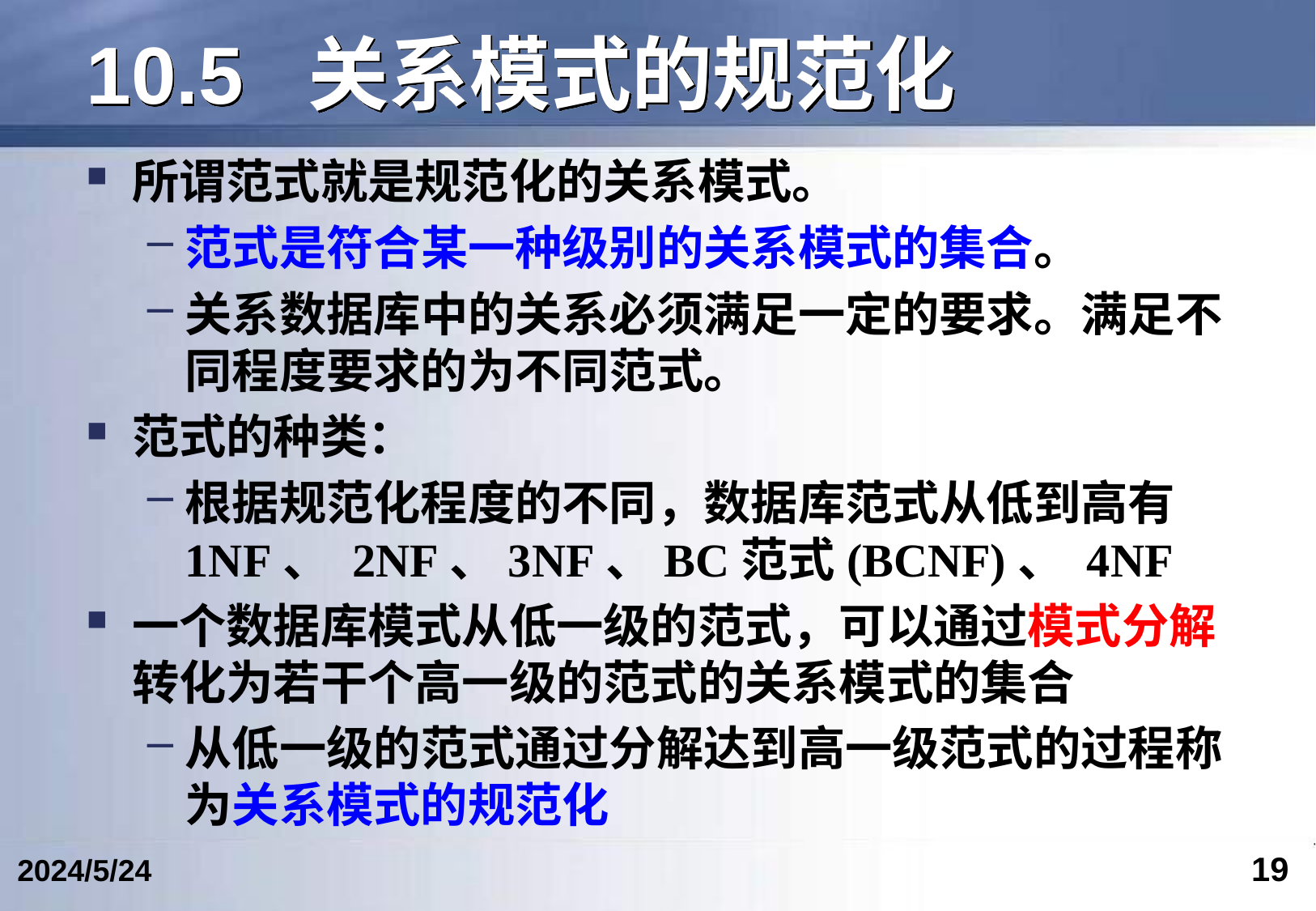

# 10.5  关系模式的规范化
所谓范式就是规范化的关系模式。
范式是符合某一种级别的关系模式的集合。
关系数据库中的关系必须满足一定的要求。满足不同程度要求的为不同范式。
范式的种类：
根据规范化程度的不同，数据库范式从低到高有1NF、 2NF、3NF、BC范式(BCNF)、 4NF
一个数据库模式从低一级的范式，可以通过模式分解转化为若干个高一级的范式的关系模式的集合
从低一级的范式通过分解达到高一级范式的过程称为关系模式的规范化
19
2024/5/24